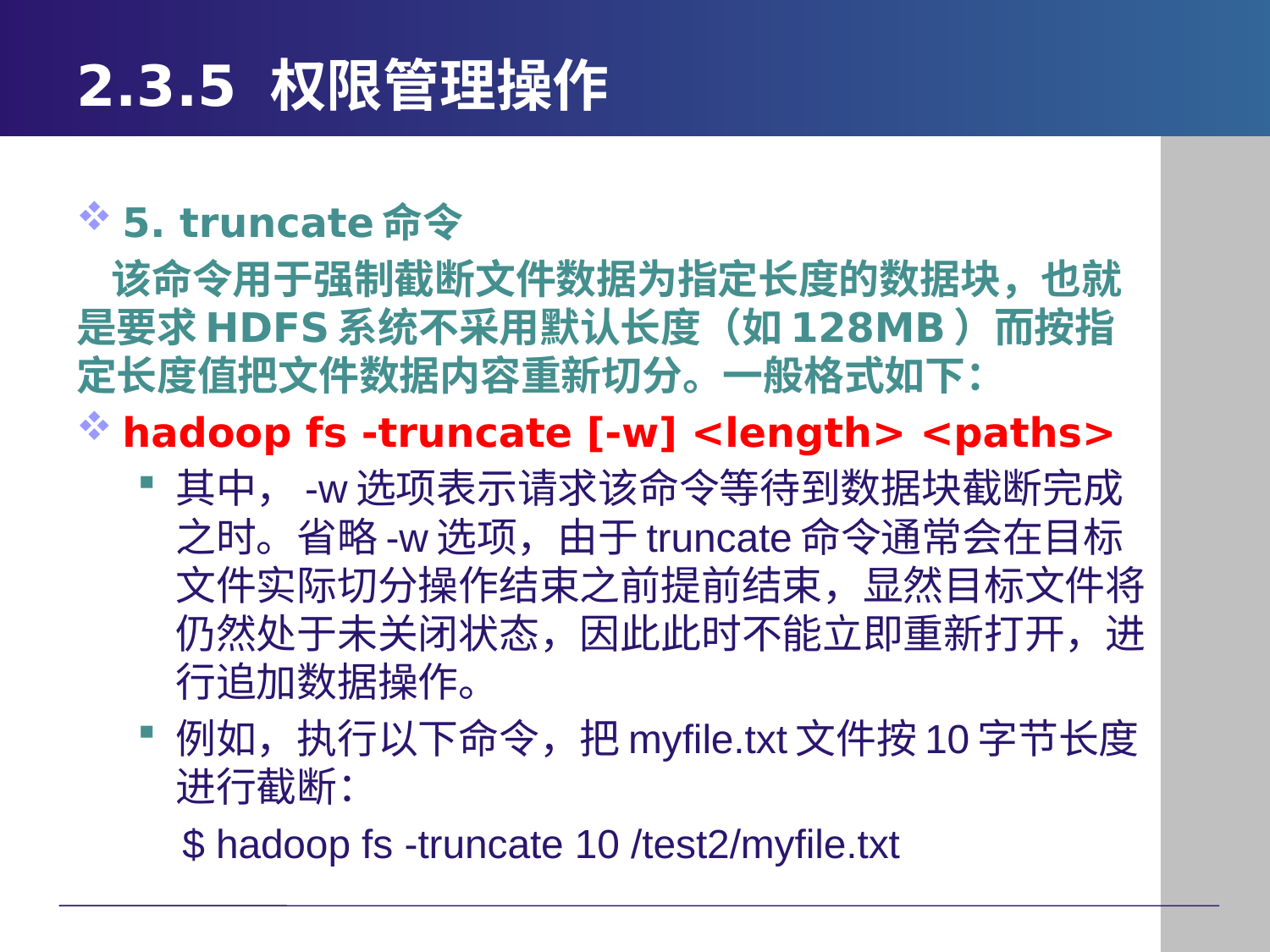

# 2.3.5 权限管理操作
5. truncate命令
   该命令用于强制截断文件数据为指定长度的数据块，也就是要求HDFS系统不采用默认长度（如128MB）而按指定长度值把文件数据内容重新切分。一般格式如下：
hadoop fs -truncate [-w] <length> <paths>
其中，-w选项表示请求该命令等待到数据块截断完成之时。省略-w选项，由于truncate命令通常会在目标文件实际切分操作结束之前提前结束，显然目标文件将仍然处于未关闭状态，因此此时不能立即重新打开，进行追加数据操作。
例如，执行以下命令，把myfile.txt文件按10字节长度进行截断：
    $ hadoop fs -truncate 10 /test2/myfile.txt